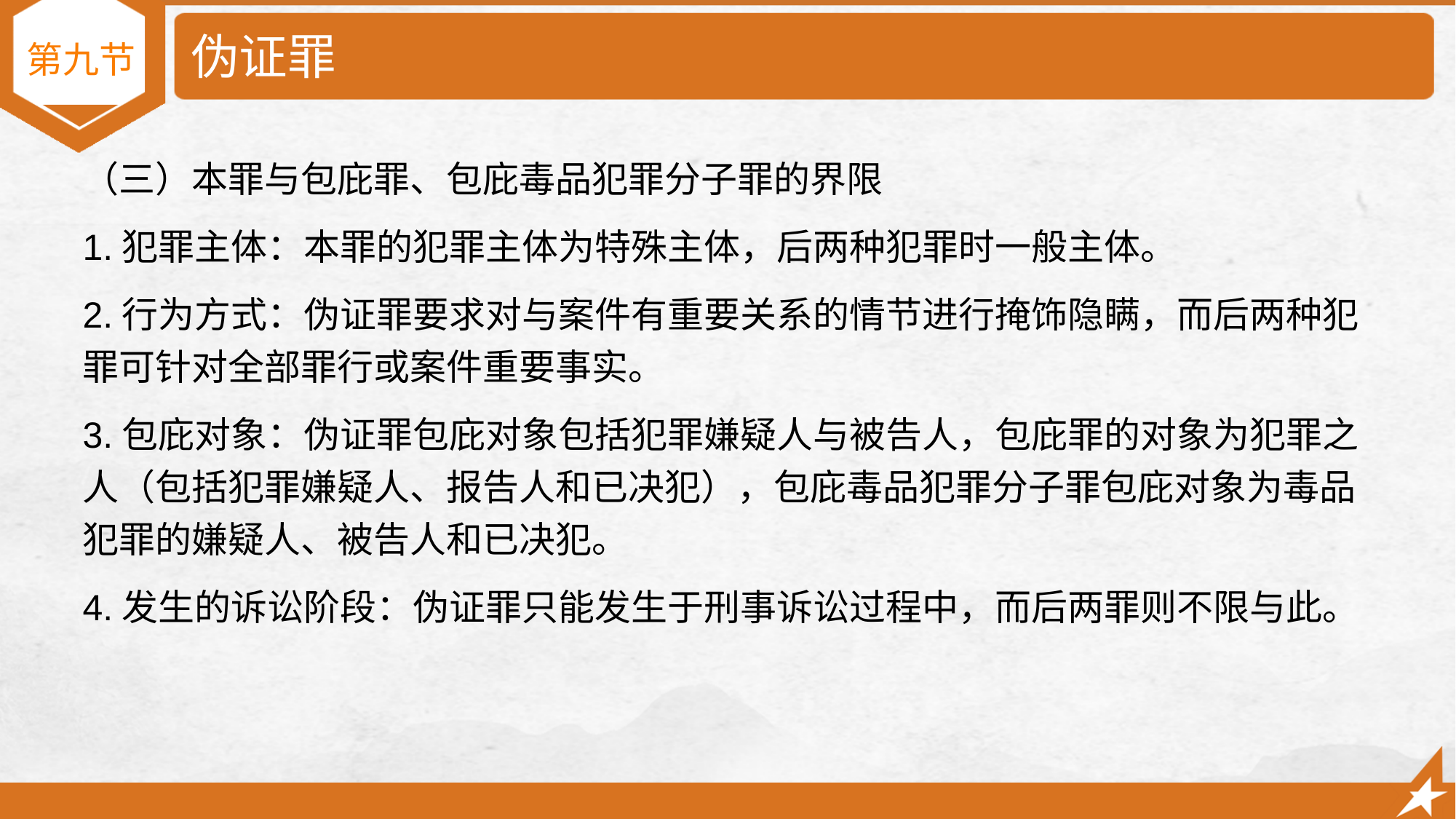

# 伪证罪
第九节
（三）本罪与包庇罪、包庇毒品犯罪分子罪的界限
1.犯罪主体：本罪的犯罪主体为特殊主体，后两种犯罪时一般主体。
2.行为方式：伪证罪要求对与案件有重要关系的情节进行掩饰隐瞒，而后两种犯罪可针对全部罪行或案件重要事实。
3.包庇对象：伪证罪包庇对象包括犯罪嫌疑人与被告人，包庇罪的对象为犯罪之人（包括犯罪嫌疑人、报告人和已决犯），包庇毒品犯罪分子罪包庇对象为毒品犯罪的嫌疑人、被告人和已决犯。
4.发生的诉讼阶段：伪证罪只能发生于刑事诉讼过程中，而后两罪则不限与此。